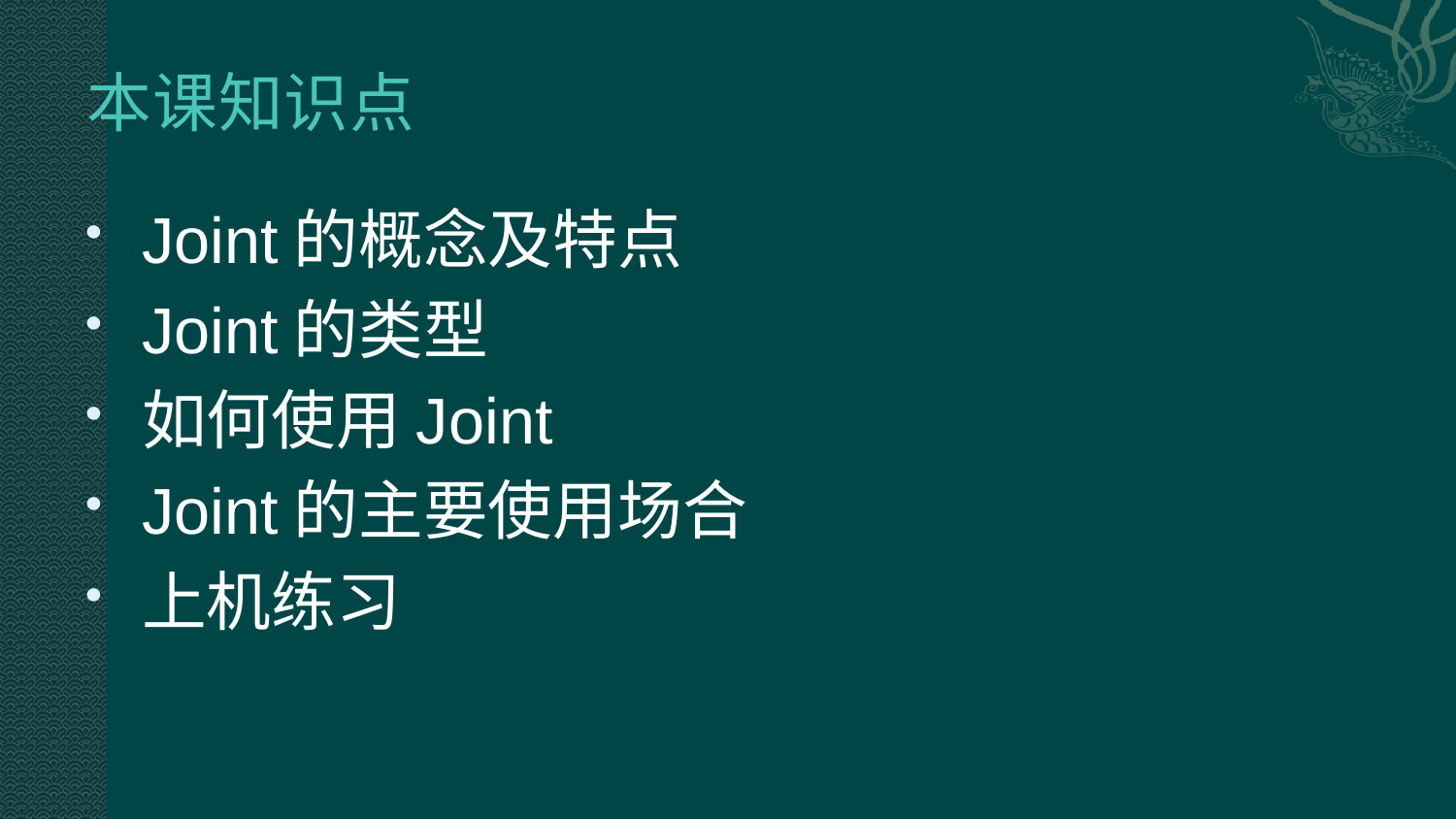

# 本课知识点
Joint的概念及特点
Joint的类型
如何使用Joint
Joint的主要使用场合
上机练习